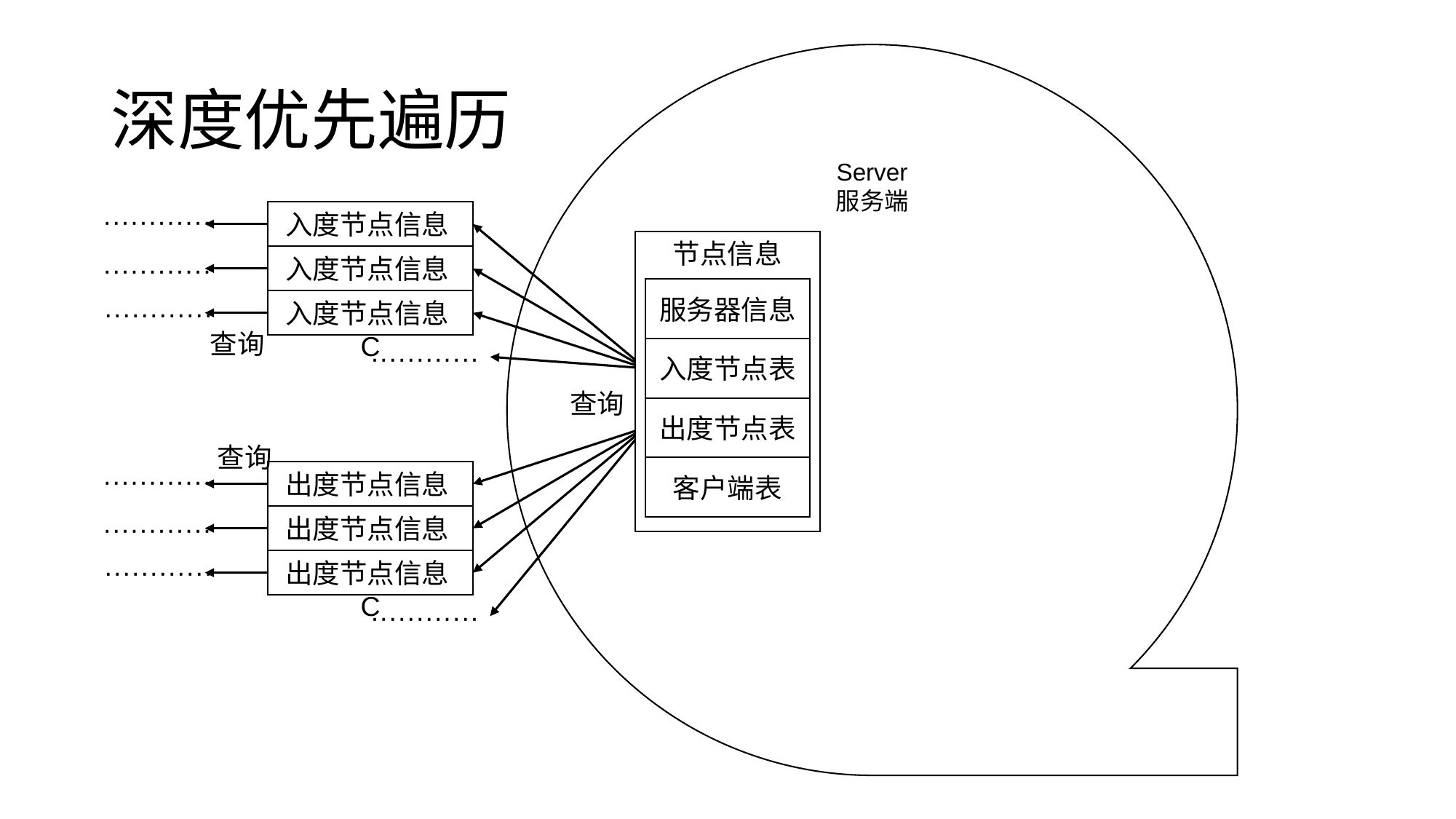

# 深度优先遍历
Server
服务端
············
入度节点信息A
节点信息
服务器信息
入度节点表
出度节点表
客户端表
入度节点信息B
············
············
入度节点信息C
查询
············
查询
查询
············
出度节点信息A
出度节点信息B
············
············
出度节点信息C
············